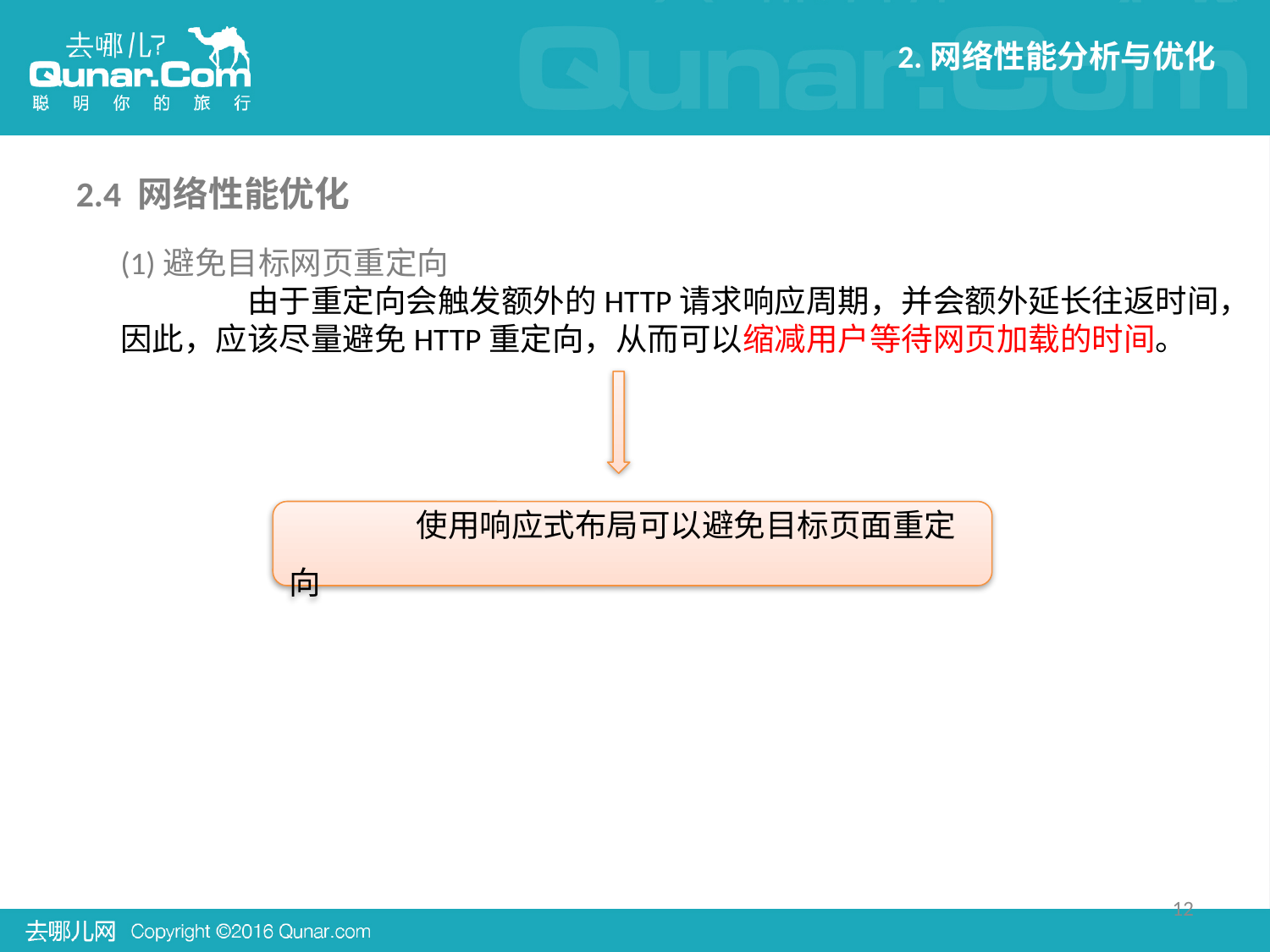

2.网络性能分析与优化
2.4 网络性能优化
(1)避免目标网页重定向
	由于重定向会触发额外的HTTP请求响应周期，并会额外延长往返时间，因此，应该尽量避免HTTP重定向，从而可以缩减用户等待网页加载的时间。

	使用响应式布局可以避免目标页面重定向
12